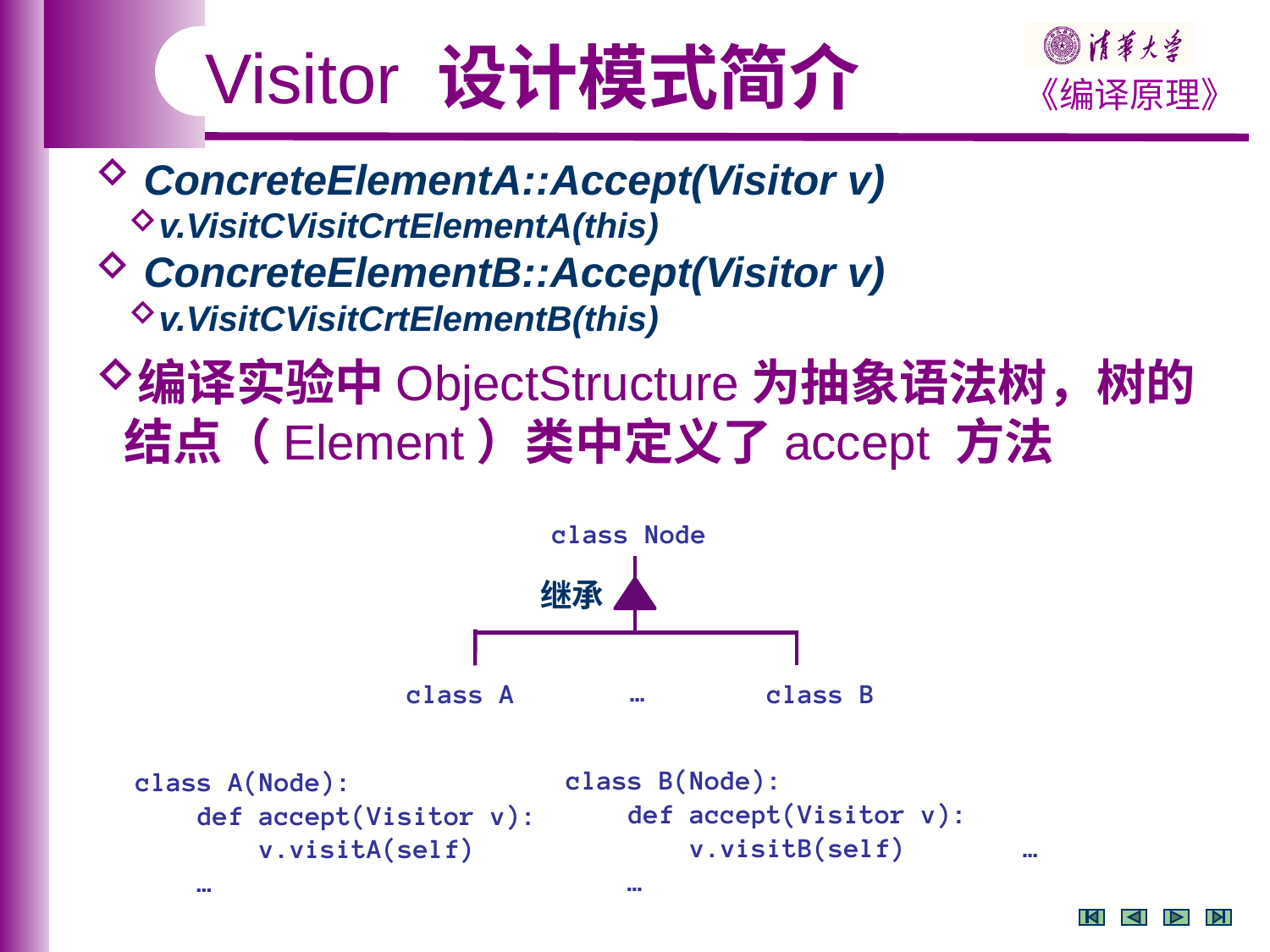

Visitor 设计模式简介
 ConcreteElementA::Accept(Visitor v)
v.VisitCVisitCrtElementA(this)
 ConcreteElementB::Accept(Visitor v)
v.VisitCVisitCrtElementB(this)

编译实验中ObjectStructure为抽象语法树，树的结点（Element）类中定义了accept 方法
class Node
继承

…
class A
class B
class B(Node):
    def accept(Visitor v):
        v.visitB(self)
    …
class A(Node):
    def accept(Visitor v):
        v.visitA(self)
    …
…